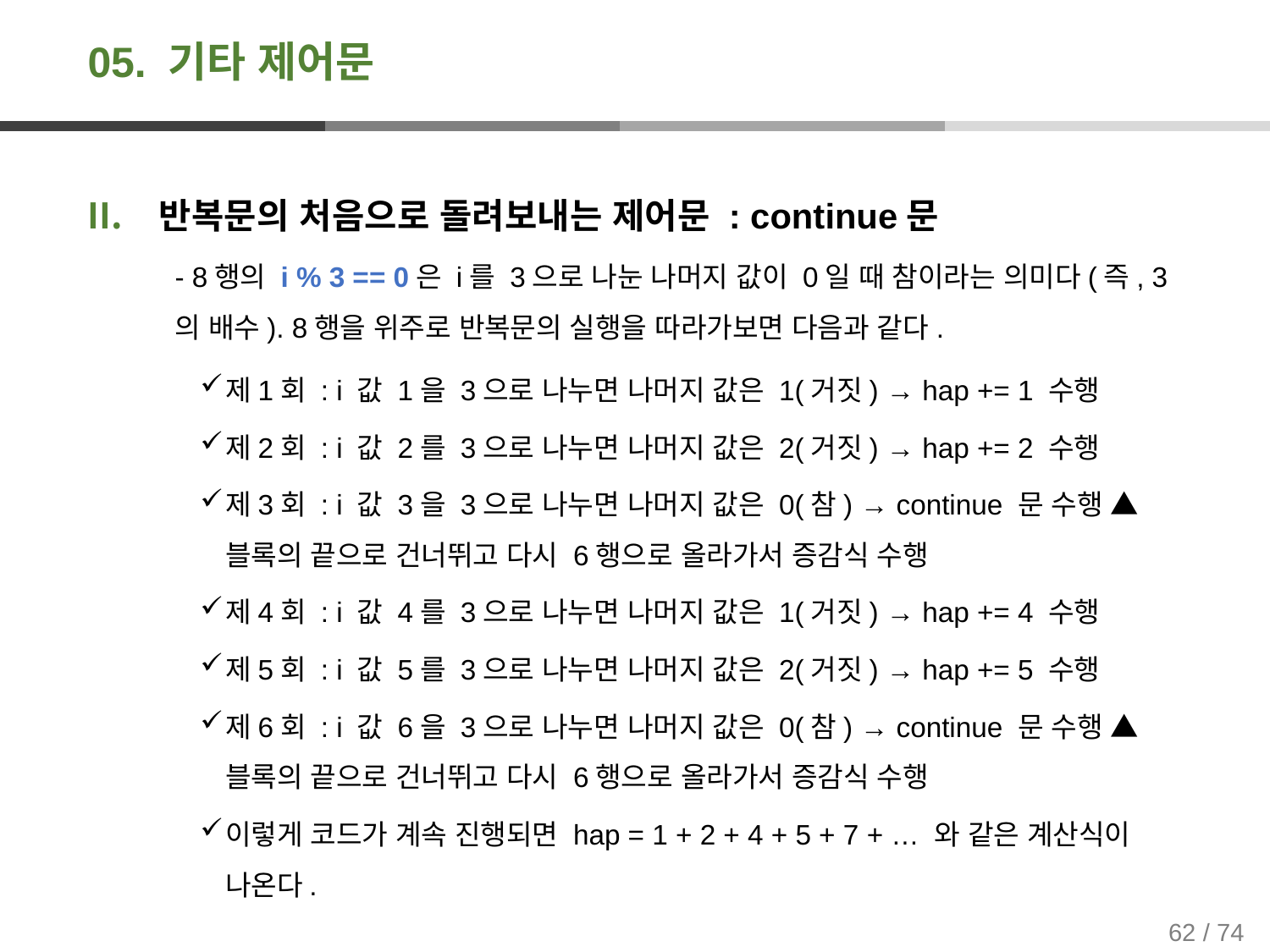

# 05. 기타 제어문
반복문의 처음으로 돌려보내는 제어문 : continue문
- 8행의 i % 3 == 0은 i를 3으로 나눈 나머지 값이 0일 때 참이라는 의미다(즉, 3의 배수). 8행을 위주로 반복문의 실행을 따라가보면 다음과 같다.
제1회 : i 값 1을 3으로 나누면 나머지 값은 1(거짓) → hap += 1 수행
제2회 : i 값 2를 3으로 나누면 나머지 값은 2(거짓) → hap += 2 수행
제3회 : i 값 3을 3으로 나누면 나머지 값은 0(참) → continue 문 수행 ▲ 블록의 끝으로 건너뛰고 다시 6행으로 올라가서 증감식 수행
제4회 : i 값 4를 3으로 나누면 나머지 값은 1(거짓) → hap += 4 수행
제5회 : i 값 5를 3으로 나누면 나머지 값은 2(거짓) → hap += 5 수행
제6회 : i 값 6을 3으로 나누면 나머지 값은 0(참) → continue 문 수행 ▲ 블록의 끝으로 건너뛰고 다시 6행으로 올라가서 증감식 수행
이렇게 코드가 계속 진행되면 hap = 1 + 2 + 4 + 5 + 7 + … 와 같은 계산식이 나온다.